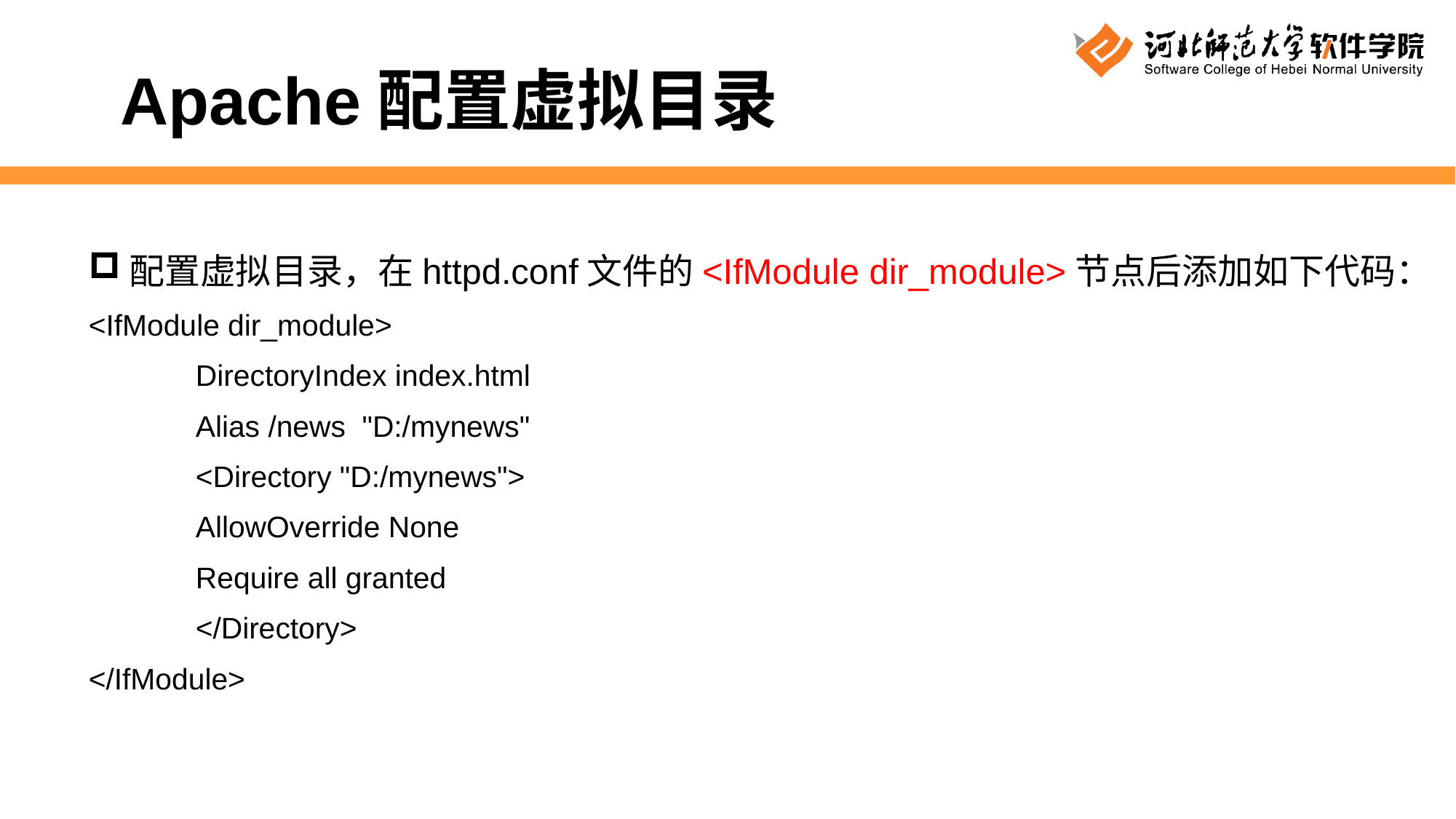

Apache配置虚拟目录
配置虚拟目录，在httpd.conf文件的<IfModule dir_module>节点后添加如下代码：
<IfModule dir_module>
	DirectoryIndex index.html
	Alias /news  "D:/mynews"
	<Directory "D:/mynews">
	AllowOverride None
	Require all granted
	</Directory>
</IfModule>